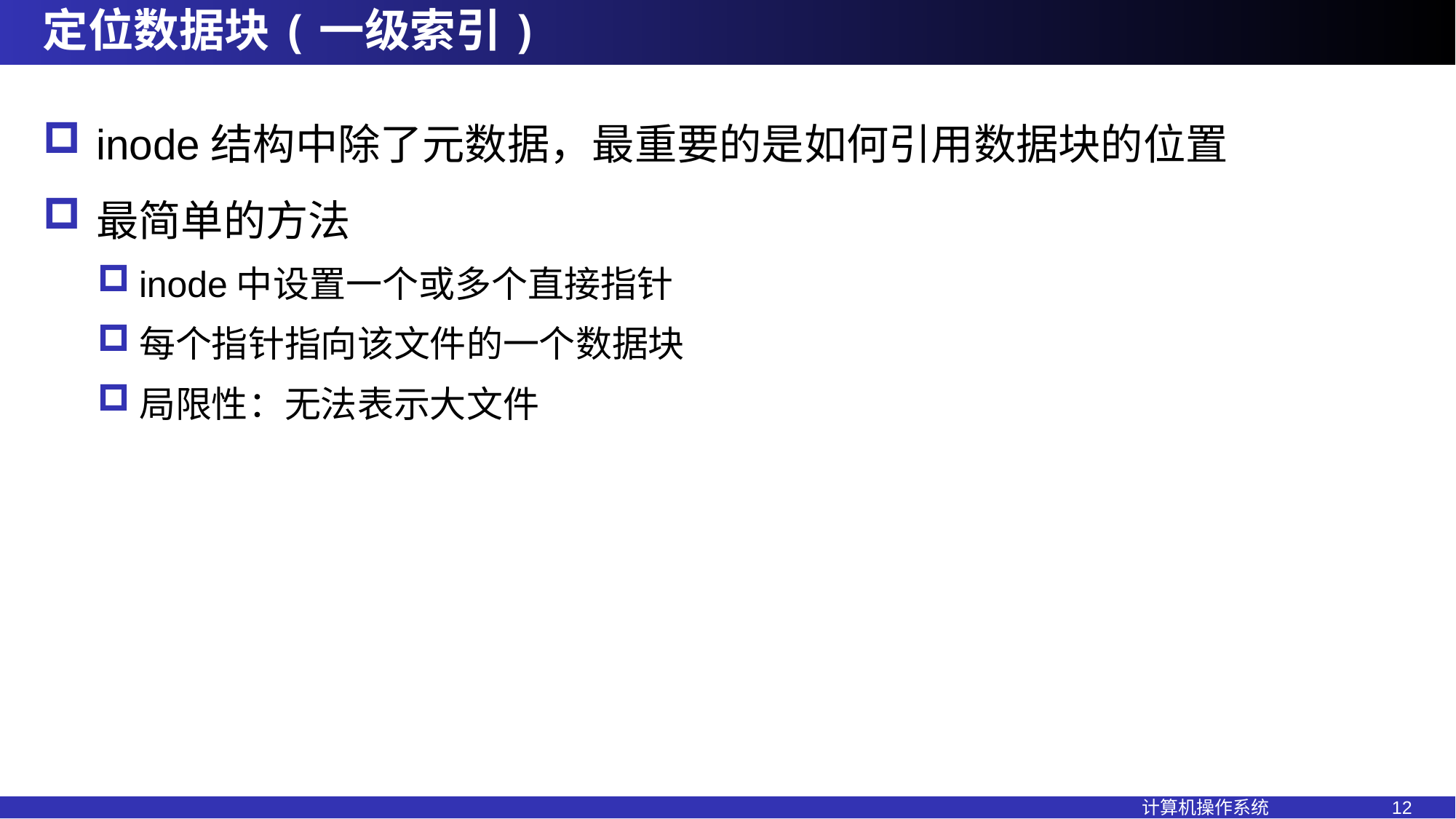

# 定位数据块(一级索引)
inode结构中除了元数据，最重要的是如何引用数据块的位置
最简单的方法
inode中设置一个或多个直接指针
每个指针指向该文件的一个数据块
局限性：无法表示大文件
计算机操作系统                     12